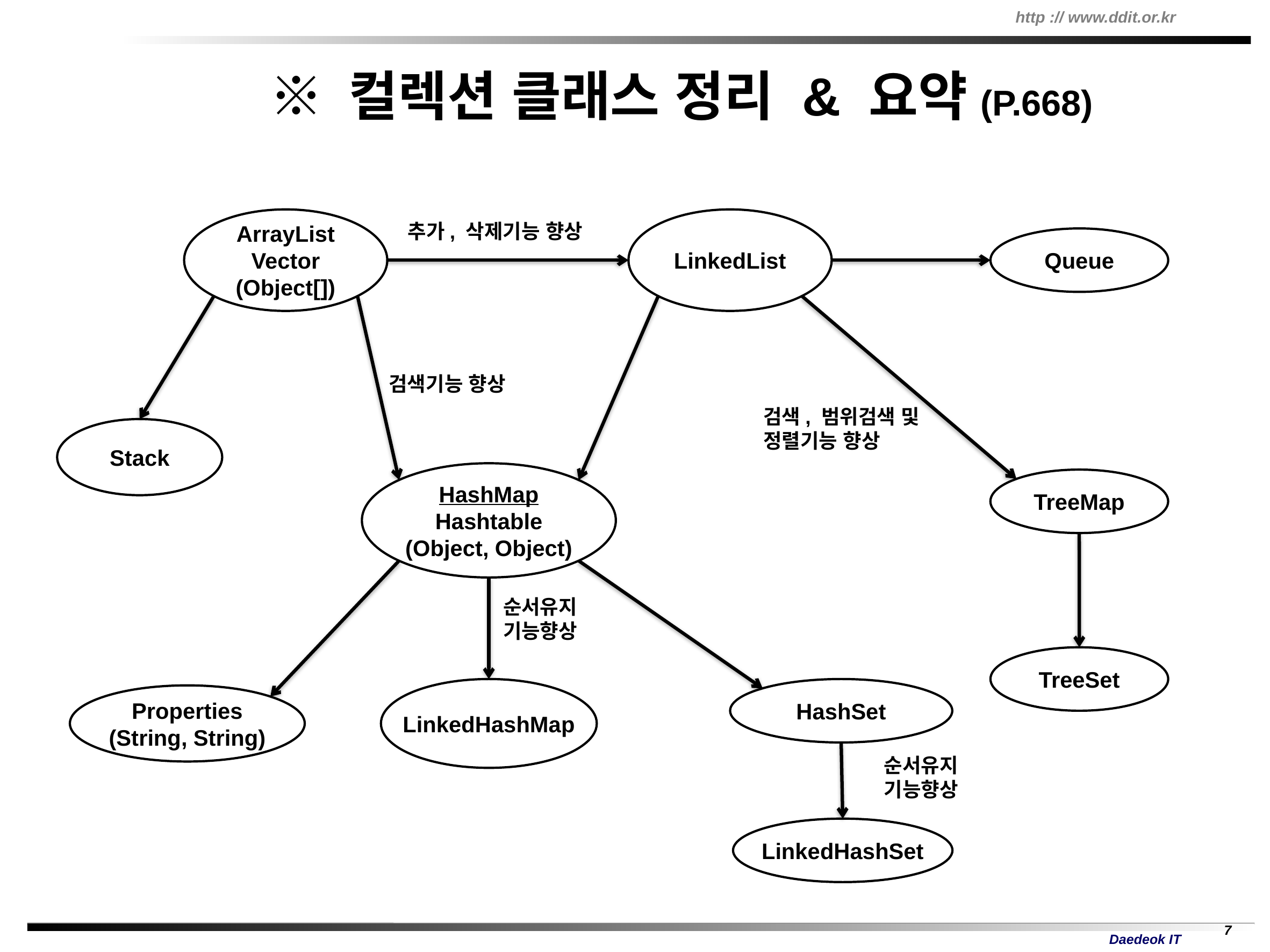

※ 컬렉션 클래스 정리 & 요약(P.668)
ArrayList
Vector
(Object[])
LinkedList
추가, 삭제기능 향상
Queue
검색기능 향상
검색, 범위검색 및 정렬기능 향상
Stack
HashMap
Hashtable
(Object, Object)
TreeMap
순서유지
기능향상
TreeSet
LinkedHashMap
HashSet
Properties
(String, String)
순서유지
기능향상
LinkedHashSet